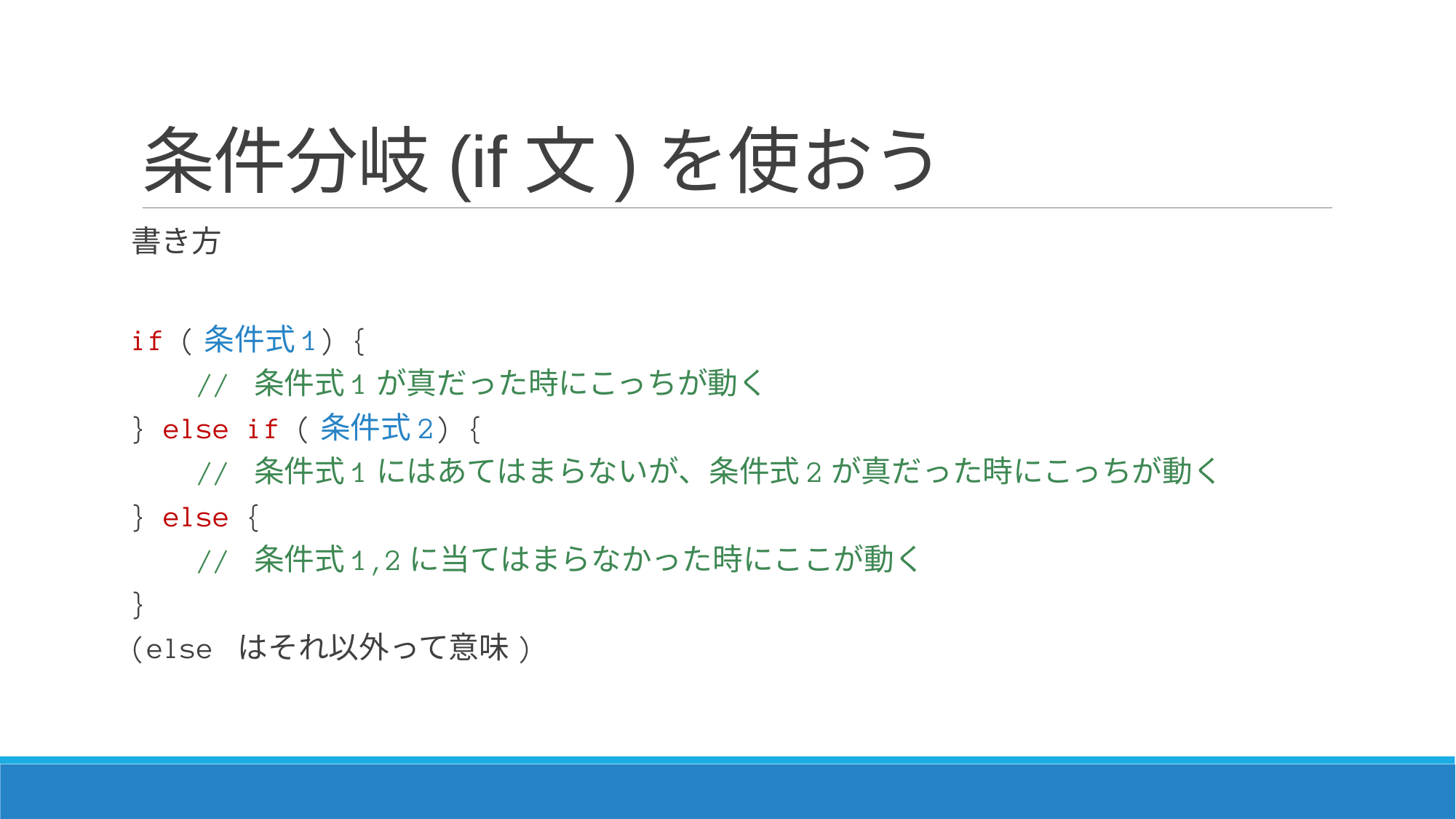

# 条件分岐(if文)を使おう
書き方

if (条件式1) {
    // 条件式1が真だった時にこっちが動く
} else if (条件式2) {
    // 条件式1にはあてはまらないが、条件式2が真だった時にこっちが動く
} else {
    // 条件式1,2に当てはまらなかった時にここが動く
}
(else はそれ以外って意味)